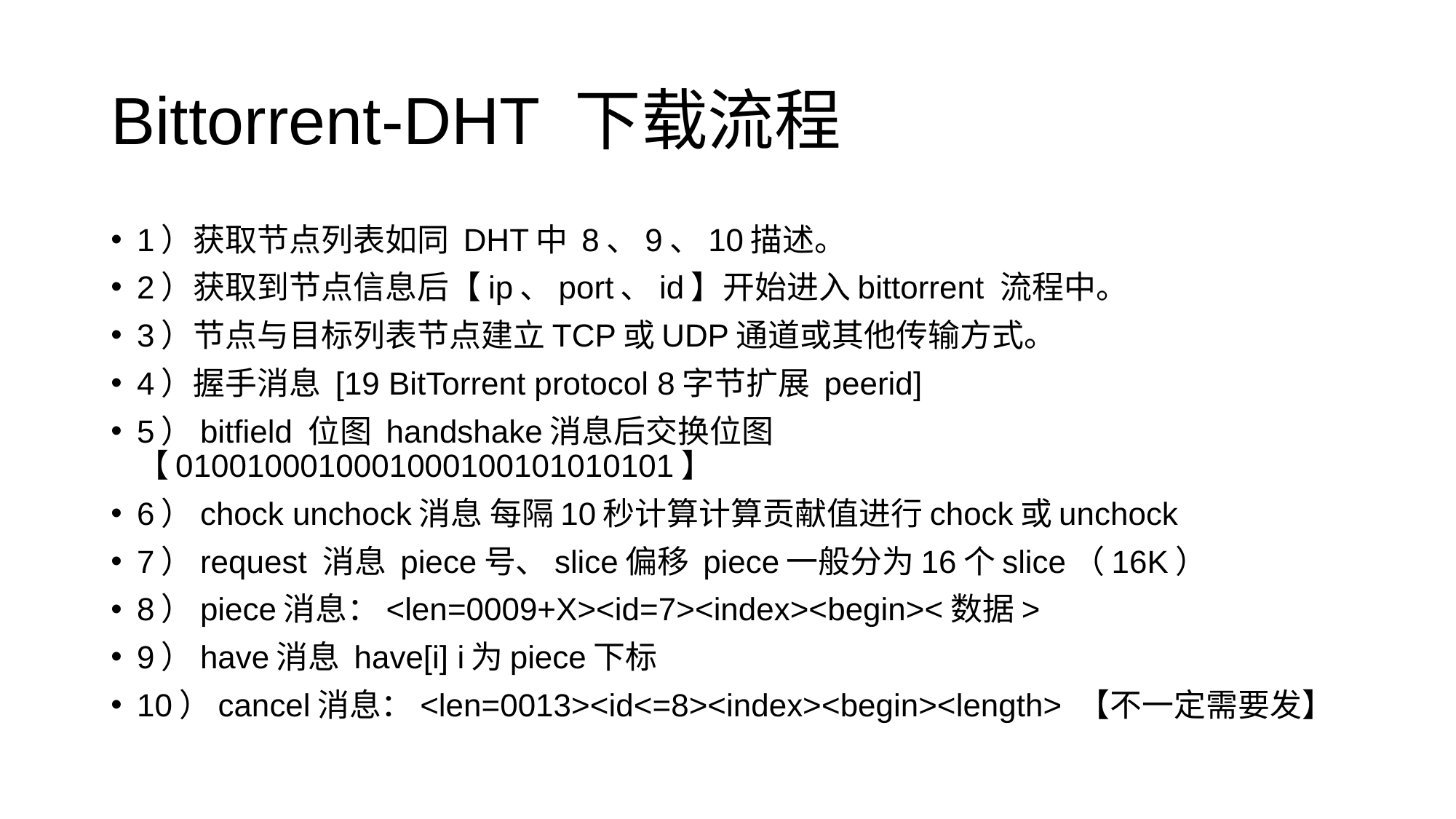

# Bittorrent-DHT 下载流程
1）获取节点列表如同 DHT中 8、9、10描述。
2）获取到节点信息后【ip、port、id】开始进入bittorrent 流程中。
3）节点与目标列表节点建立TCP或UDP通道或其他传输方式。
4）握手消息 [19 BitTorrent protocol 8字节扩展 peerid]
5）bitfield 位图 handshake消息后交换位图【0100100010001000100101010101】
6）chock unchock消息 每隔10秒计算计算贡献值进行chock或unchock
7）request 消息 piece号、slice偏移 piece一般分为16个slice（16K）
8）piece消息：<len=0009+X><id=7><index><begin><数据>
9）have消息 have[i] i为piece下标
10）cancel消息：<len=0013><id<=8><index><begin><length> 【不一定需要发】